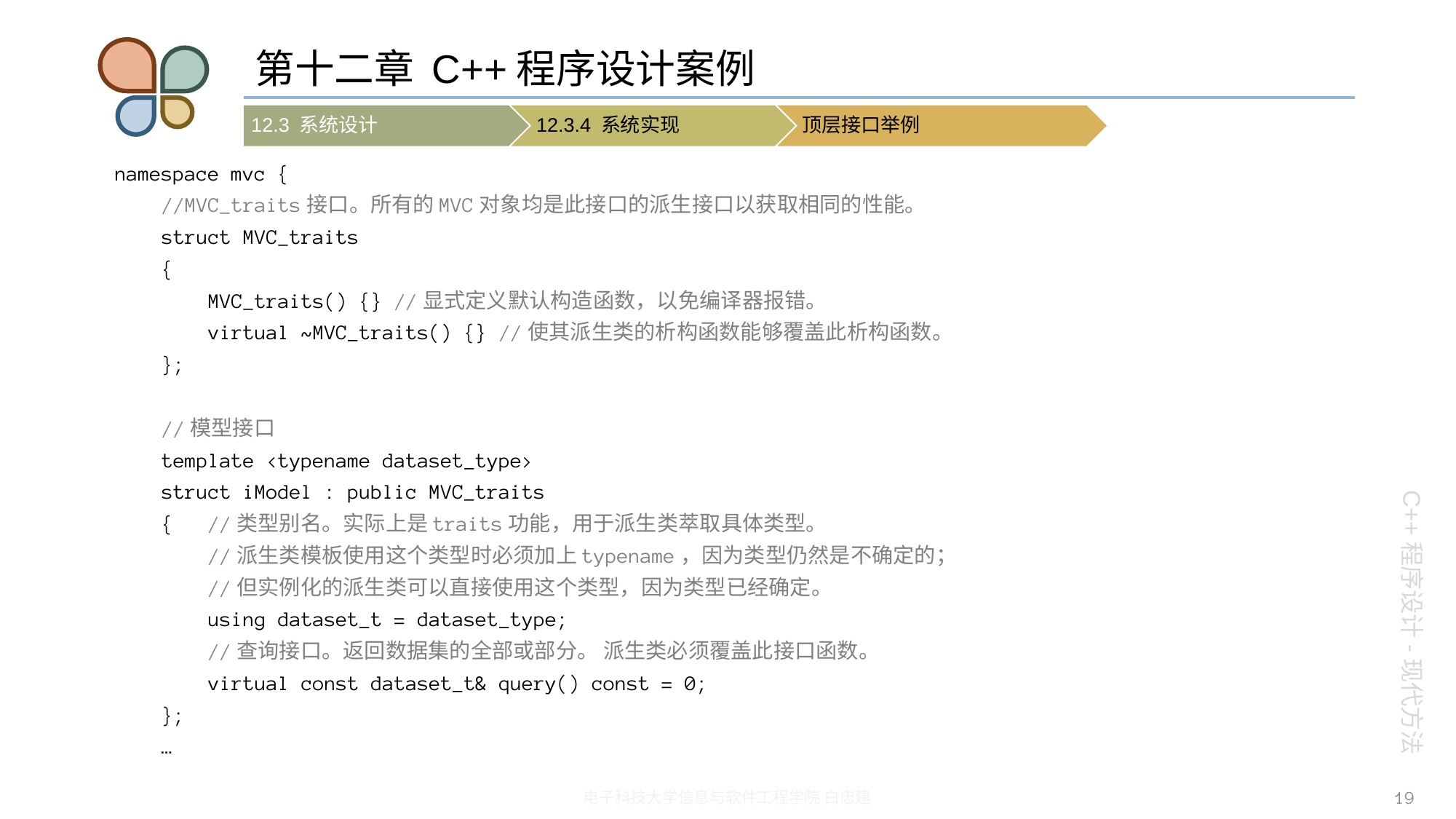

# 第十二章 C++程序设计案例
12.3 系统设计
12.3.4 系统实现
顶层接口举例
namespace mvc {
    //MVC_traits接口。所有的MVC对象均是此接口的派生接口以获取相同的性能。
    struct MVC_traits
    {
        MVC_traits() {} //显式定义默认构造函数，以免编译器报错。
        virtual ~MVC_traits() {} //使其派生类的析构函数能够覆盖此析构函数。
    };

    //模型接口
    template <typename dataset_type>
    struct iModel : public MVC_traits
    {   //类型别名。实际上是traits功能，用于派生类萃取具体类型。
        //派生类模板使用这个类型时必须加上typename，因为类型仍然是不确定的；
        //但实例化的派生类可以直接使用这个类型，因为类型已经确定。
        using dataset_t = dataset_type;
        //查询接口。返回数据集的全部或部分。 派生类必须覆盖此接口函数。
        virtual const dataset_t& query() const = 0;
    };
    …
19